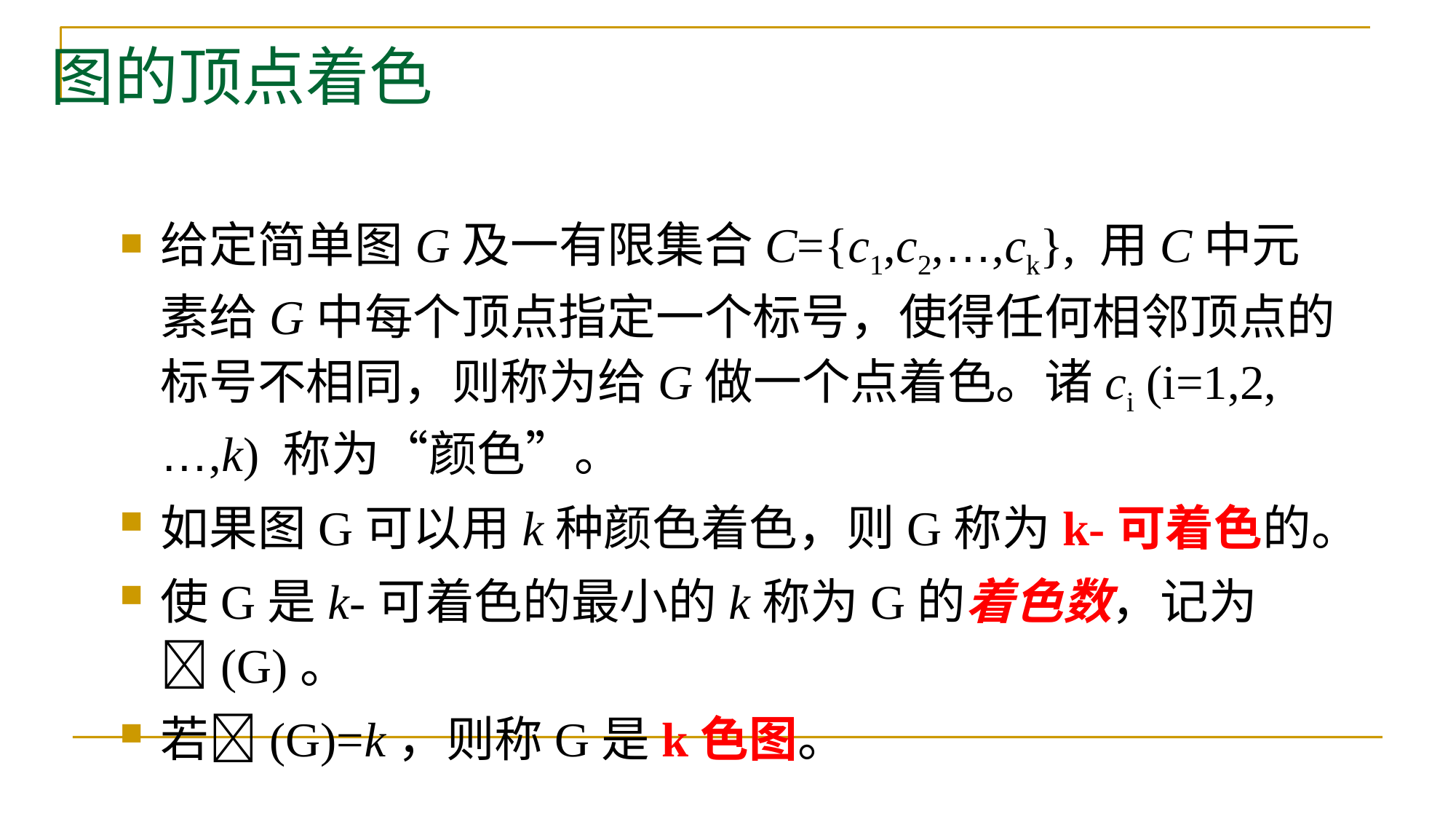

# 图的顶点着色
给定简单图G及一有限集合C={c1,c2,…,ck}, 用C中元素给G中每个顶点指定一个标号，使得任何相邻顶点的标号不相同，则称为给G做一个点着色。诸ci (i=1,2,…,k) 称为“颜色”。
如果图G可以用k种颜色着色，则G称为k-可着色的。
使G是k-可着色的最小的k称为G的着色数，记为χ(G)。
若χ(G)=k，则称G是k色图。